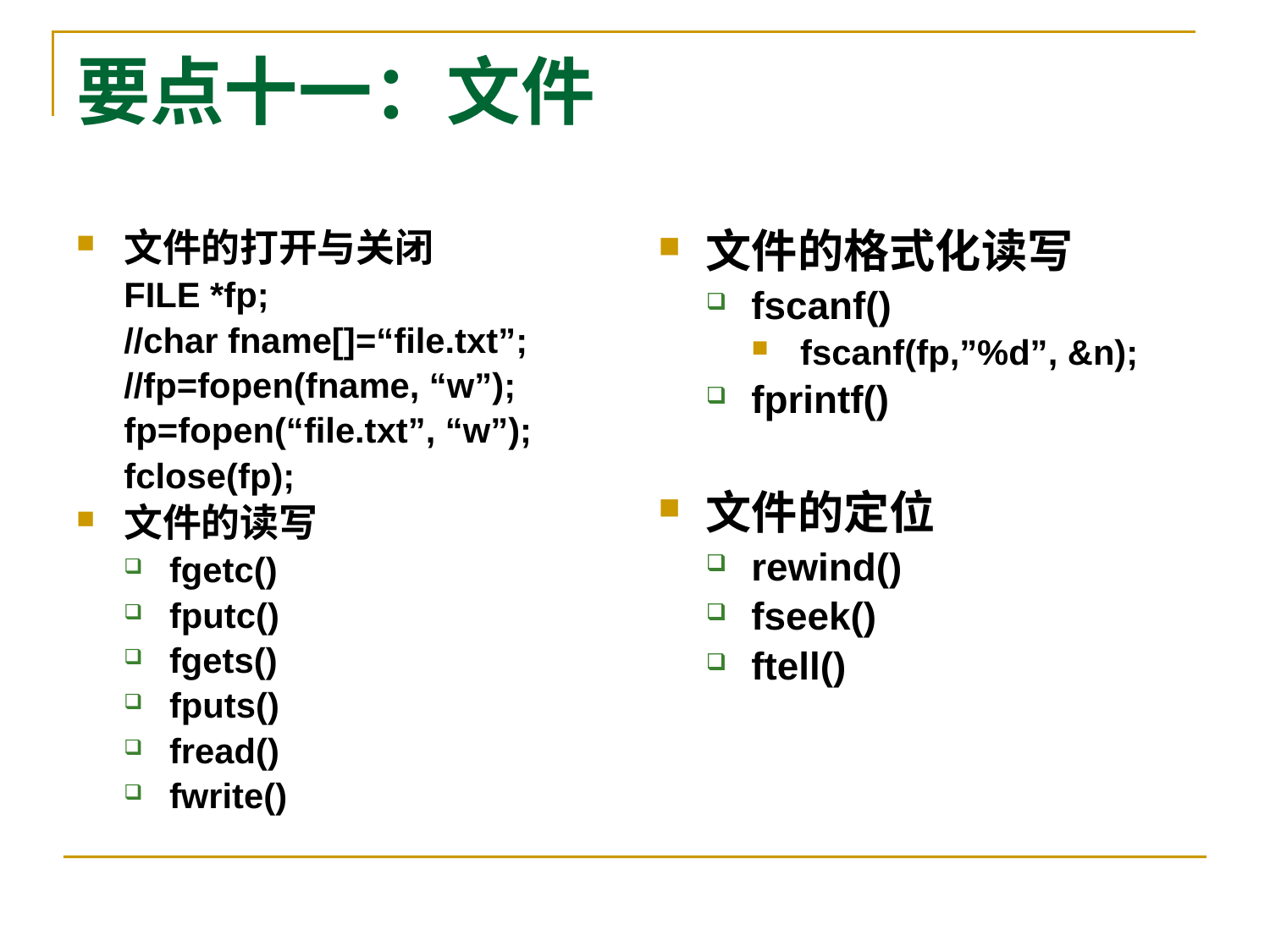

# 要点十一：文件
文件的打开与关闭
FILE *fp;
//char fname[]=“file.txt”;
//fp=fopen(fname, “w”);
fp=fopen(“file.txt”, “w”);
fclose(fp);
文件的读写
fgetc()
fputc()
fgets()
fputs()
fread()
fwrite()
文件的格式化读写
fscanf()
fscanf(fp,”%d”, &n);
fprintf()

文件的定位
rewind()
fseek()
ftell()